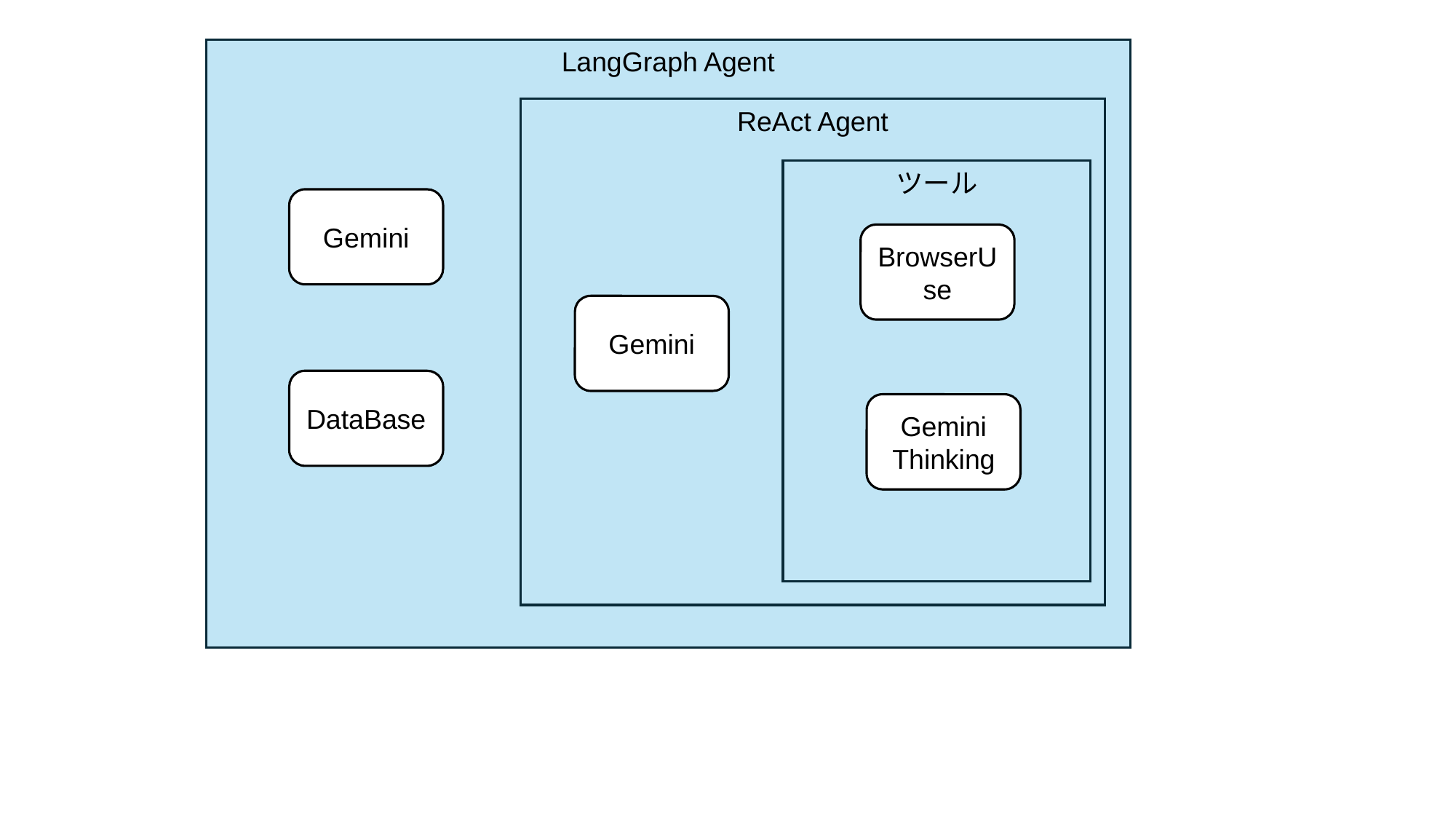

LangGraph Agent
ReAct Agent
ツール
Gemini
BrowserUse
Gemini
DataBase
Gemini
Thinking